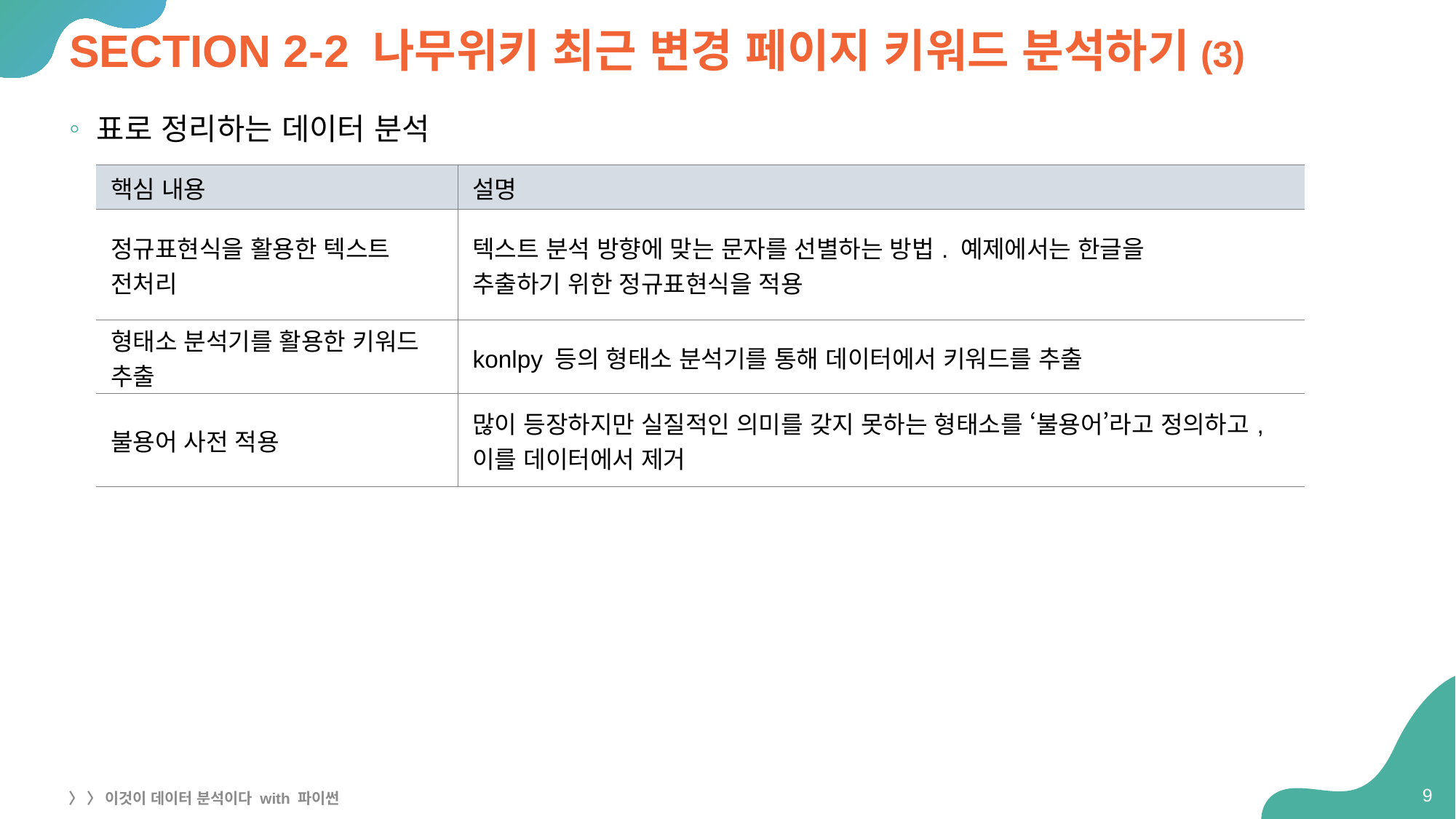

# SECTION 2-2 나무위키 최근 변경 페이지 키워드 분석하기(3)
표로 정리하는 데이터 분석
| 핵심 내용 | 설명 |
| --- | --- |
| 정규표현식을 활용한 텍스트 전처리 | 텍스트 분석 방향에 맞는 문자를 선별하는 방법. 예제에서는 한글을 추출하기 위한 정규표현식을 적용 |
| 형태소 분석기를 활용한 키워드 추출 | konlpy 등의 형태소 분석기를 통해 데이터에서 키워드를 추출 |
| 불용어 사전 적용 | 많이 등장하지만 실질적인 의미를 갖지 못하는 형태소를 ‘불용어’라고 정의하고, 이를 데이터에서 제거 |
9
〉 〉 이것이 데이터 분석이다 with 파이썬